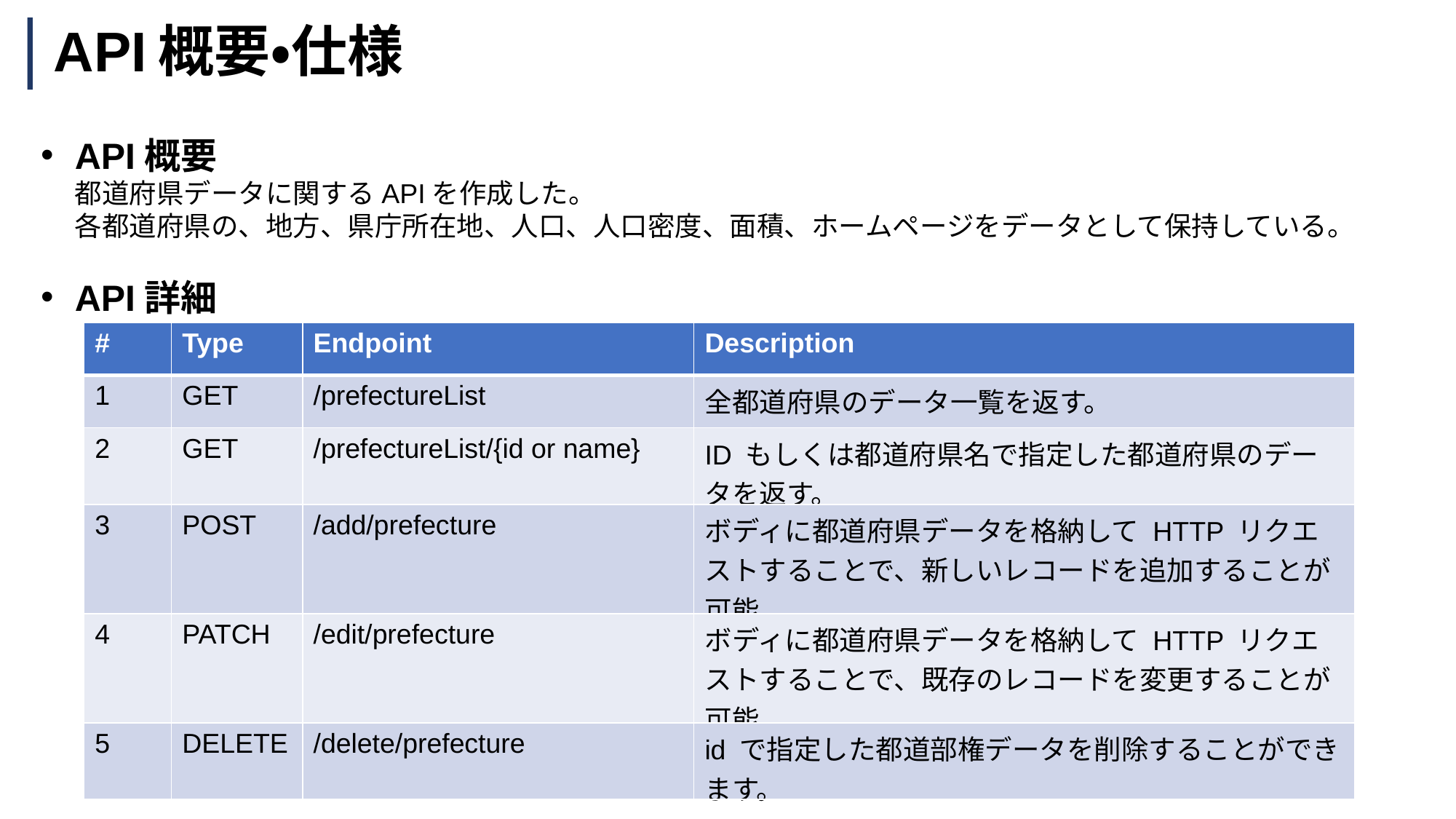

# API概要・仕様

API概要
都道府県データに関するAPIを作成した。
各都道府県の、地方、県庁所在地、人口、人口密度、面積、ホームページをデータとして保持している。
API詳細
| # | Type | Endpoint | Description |
| --- | --- | --- | --- |
| 1 | GET | /prefectureList | 全都道府県のデータ一覧を返す。 |
| 2 | GET | /prefectureList/{id or name} | ID もしくは都道府県名で指定した都道府県のデータを返す。 |
| 3 | POST | /add/prefecture | ボディに都道府県データを格納して HTTP リクエストすることで、新しいレコードを追加することが可能。 |
| 4 | PATCH | /edit/prefecture | ボディに都道府県データを格納して HTTP リクエストすることで、既存のレコードを変更することが可能。 |
| 5 | DELETE | /delete/prefecture | id で指定した都道部権データを削除することができます。 |